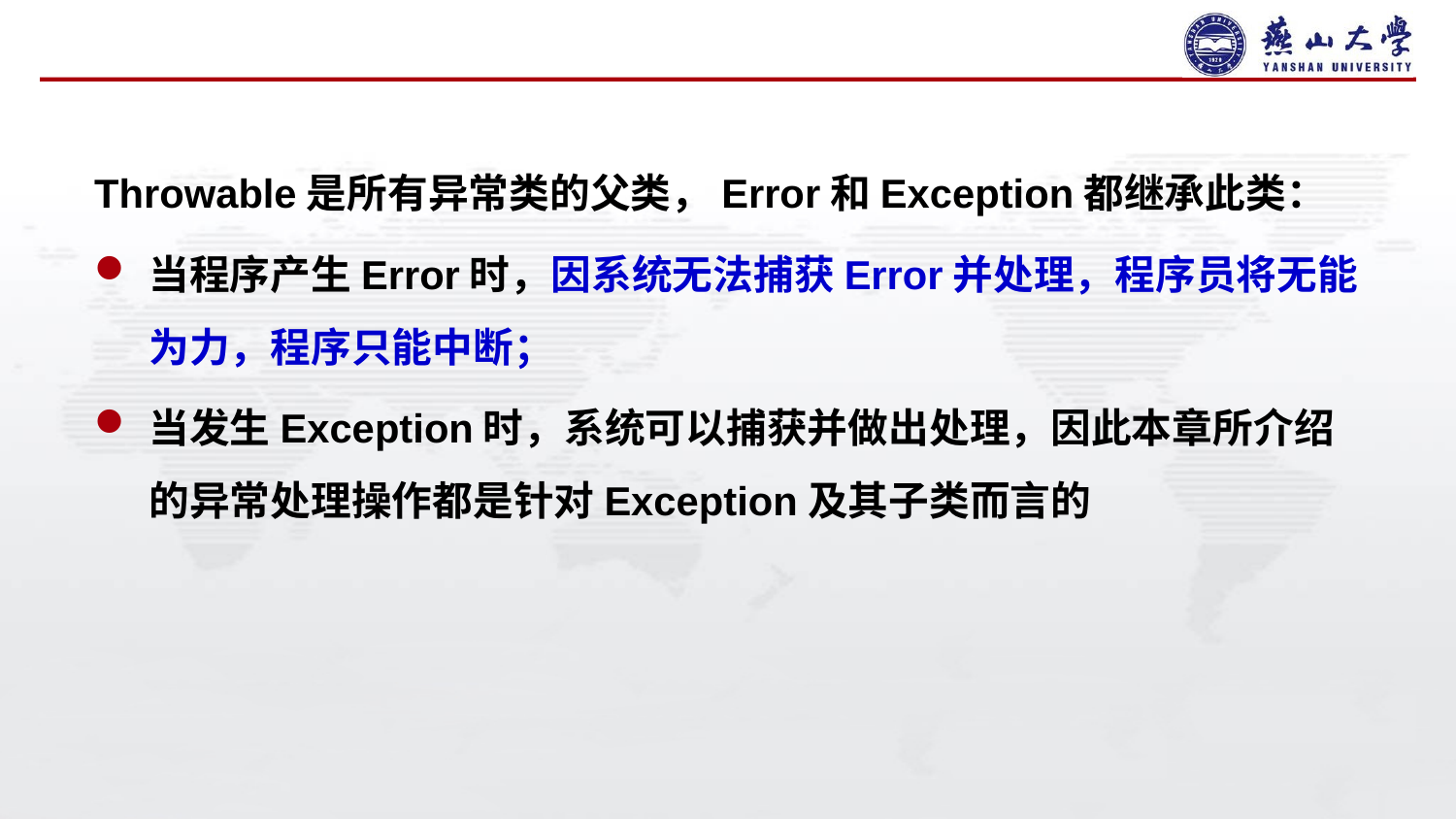

#
Throwable是所有异常类的父类，Error和Exception都继承此类：
当程序产生Error时，因系统无法捕获Error并处理，程序员将无能为力，程序只能中断；
当发生Exception时，系统可以捕获并做出处理，因此本章所介绍的异常处理操作都是针对Exception及其子类而言的